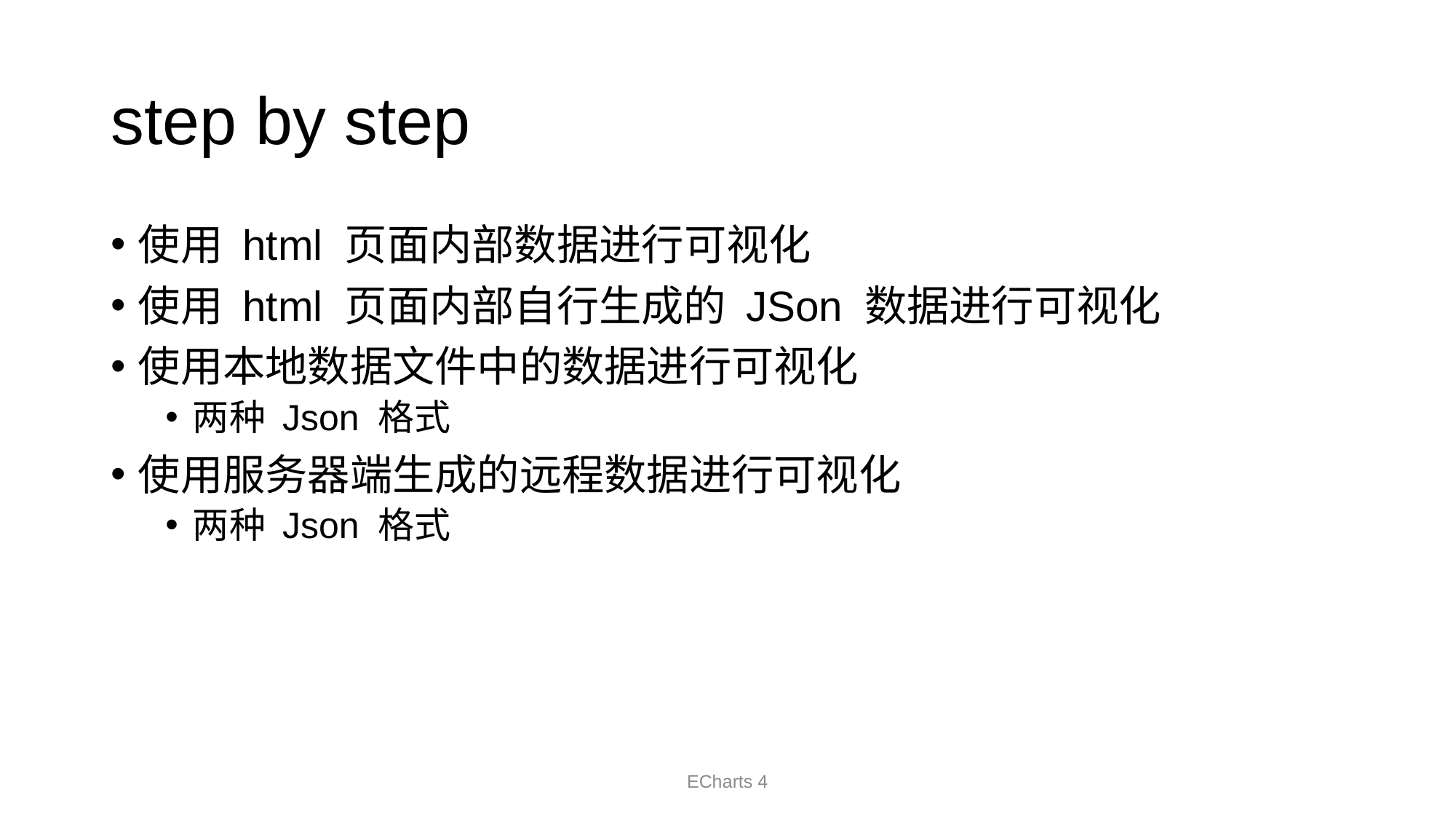

# step by step
使用 html 页面内部数据进行可视化
使用 html 页面内部自行生成的 JSon 数据进行可视化
使用本地数据文件中的数据进行可视化
两种 Json 格式
使用服务器端生成的远程数据进行可视化
两种 Json 格式

ECharts 4
44